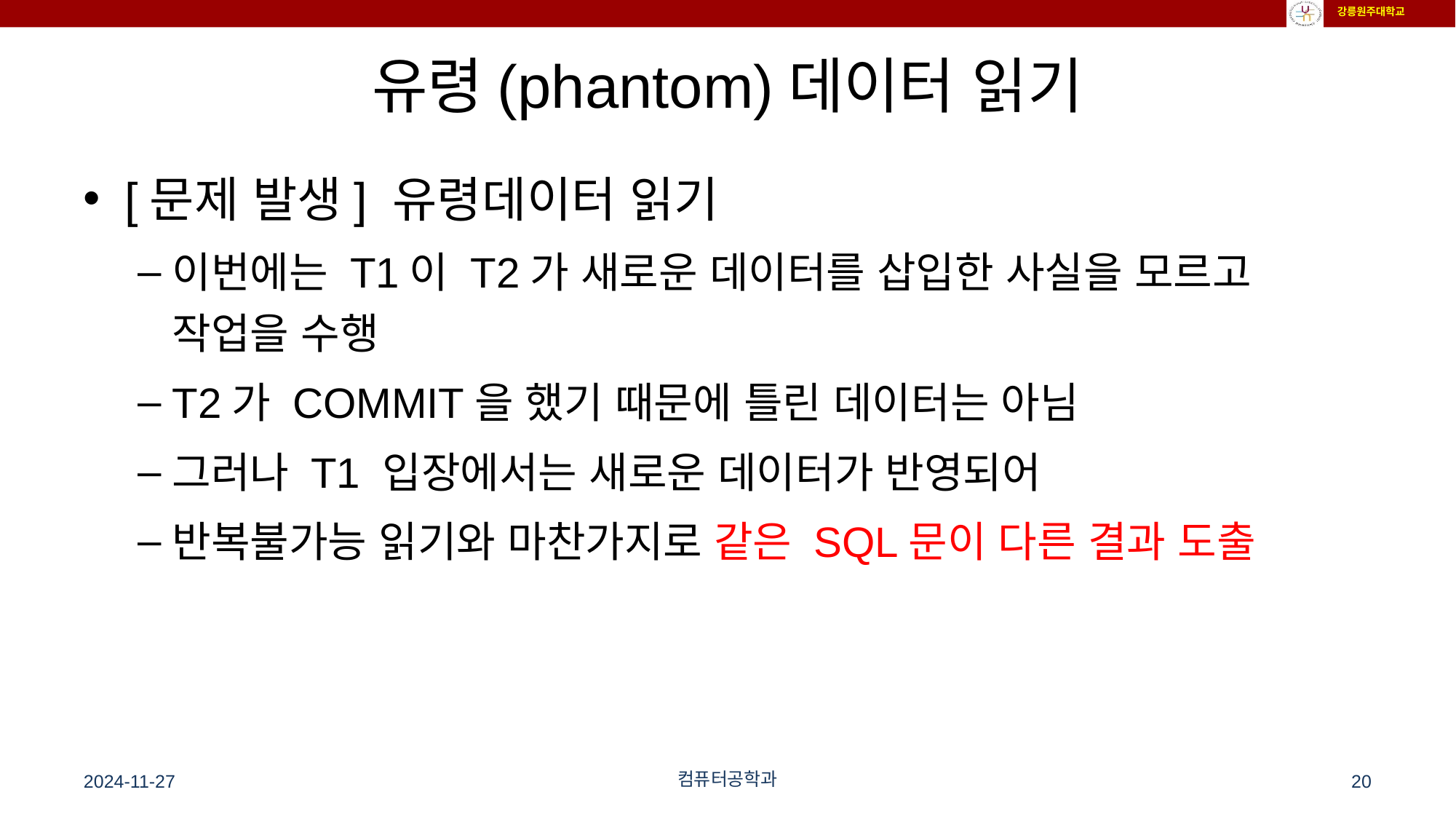

# 유령(phantom)데이터 읽기
[문제 발생] 유령데이터 읽기
이번에는 T1이 T2가 새로운 데이터를 삽입한 사실을 모르고 작업을 수행
T2가 COMMIT을 했기 때문에 틀린 데이터는 아님
그러나 T1 입장에서는 새로운 데이터가 반영되어
반복불가능 읽기와 마찬가지로 같은 SQL문이 다른 결과 도출
2024-11-27
컴퓨터공학과
20